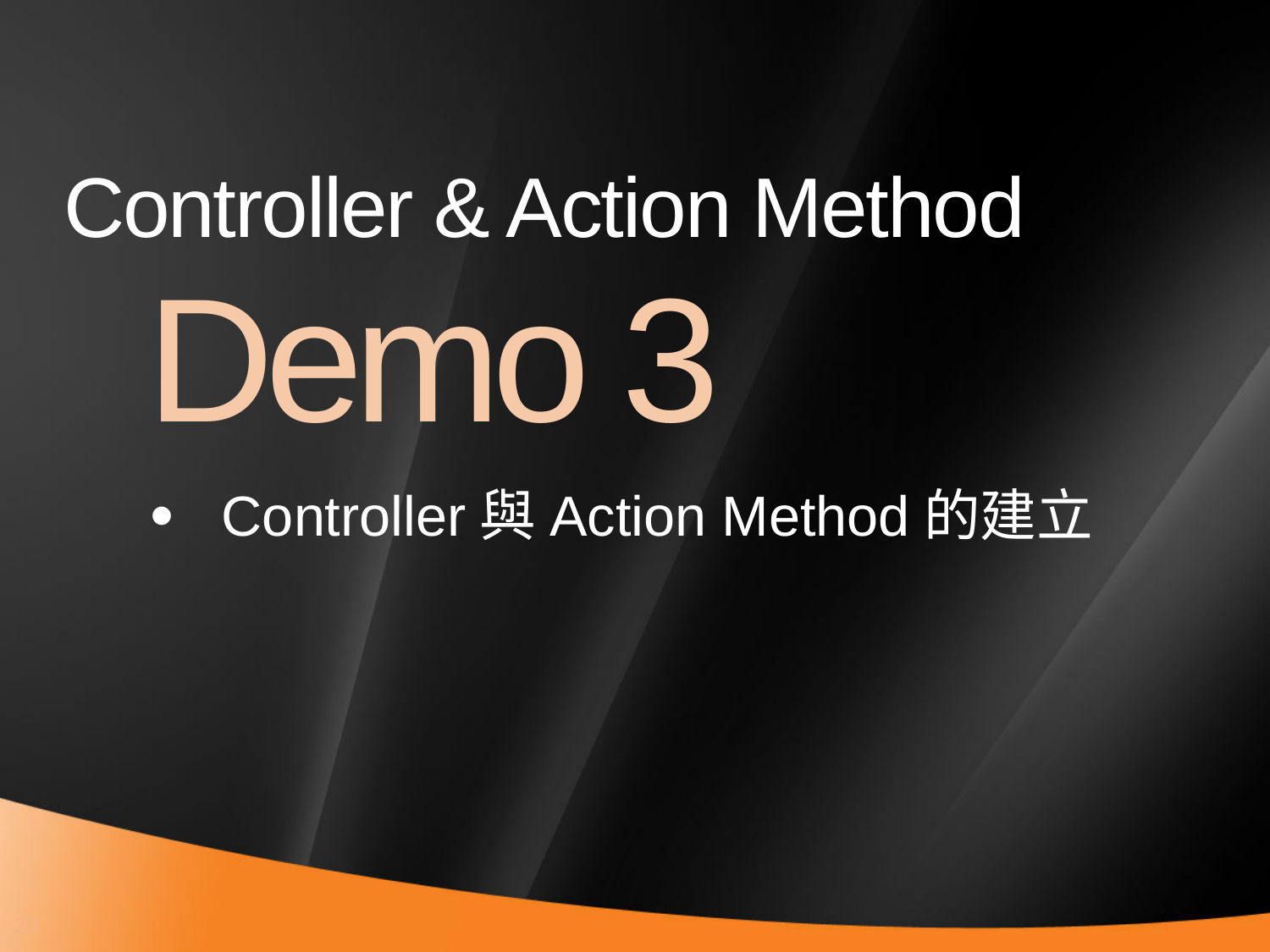

# Controller & Action Method
Demo 3
Controller與Action Method的建立